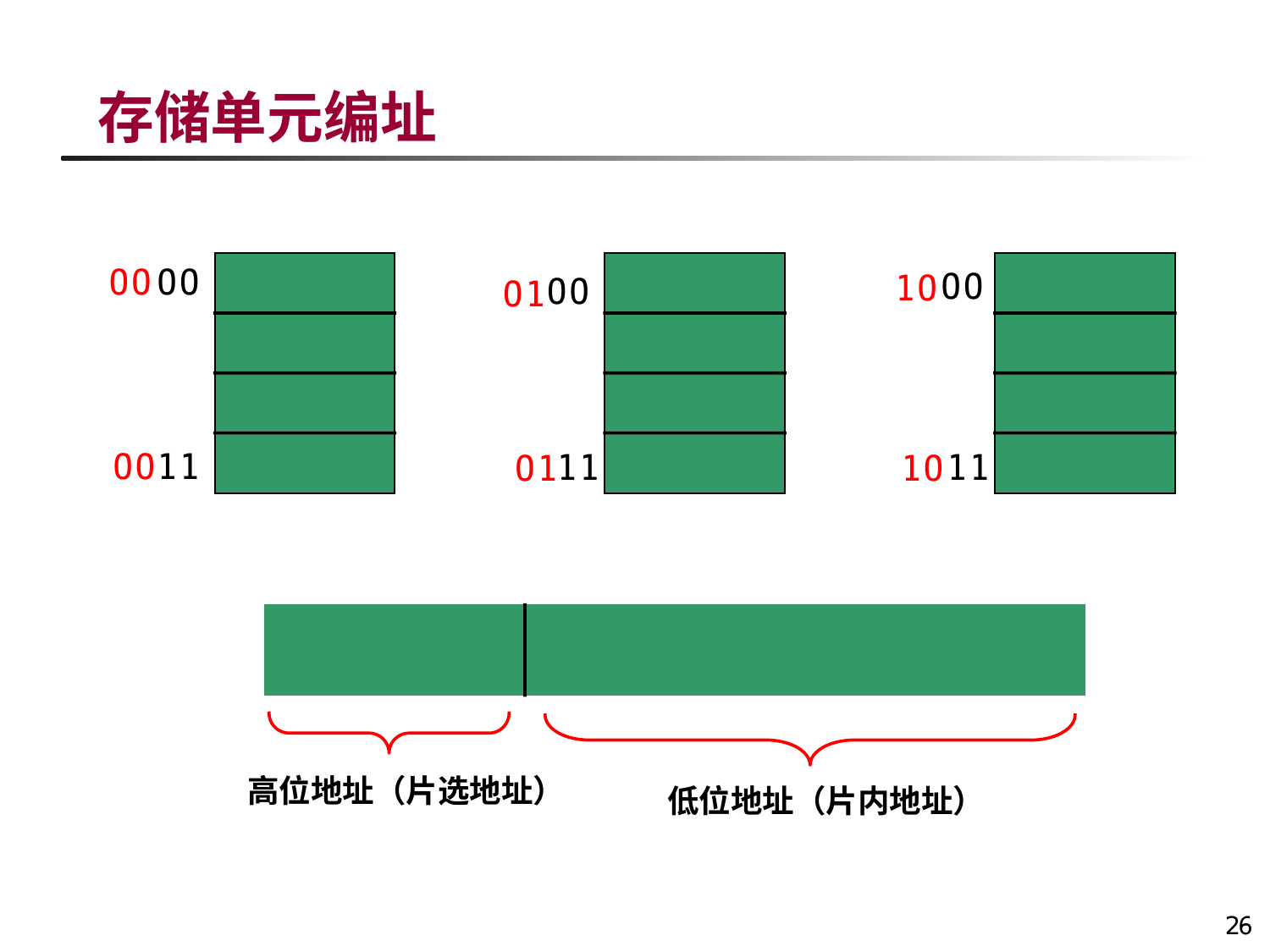

# 存储单元编址
00

00
00
10
00
01

00
11
11
11
01
10

高位地址（片选地址）
低位地址（片内地址）
26